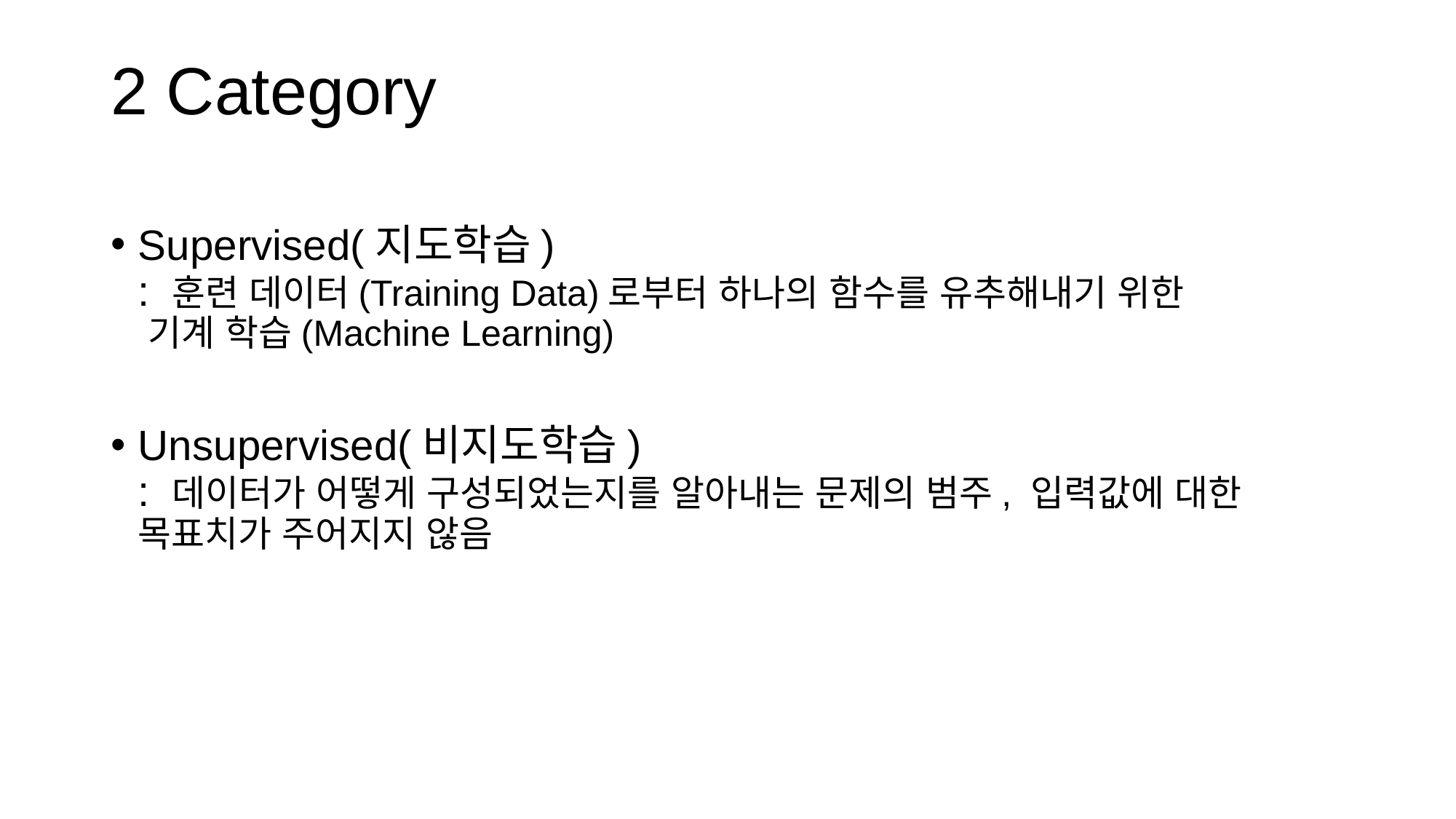

# 2 Category
Supervised(지도학습)
: 훈련 데이터(Training Data)로부터 하나의 함수를 유추해내기 위한
 기계 학습(Machine Learning)

Unsupervised(비지도학습)
: 데이터가 어떻게 구성되었는지를 알아내는 문제의 범주, 입력값에 대한       목표치가 주어지지 않음